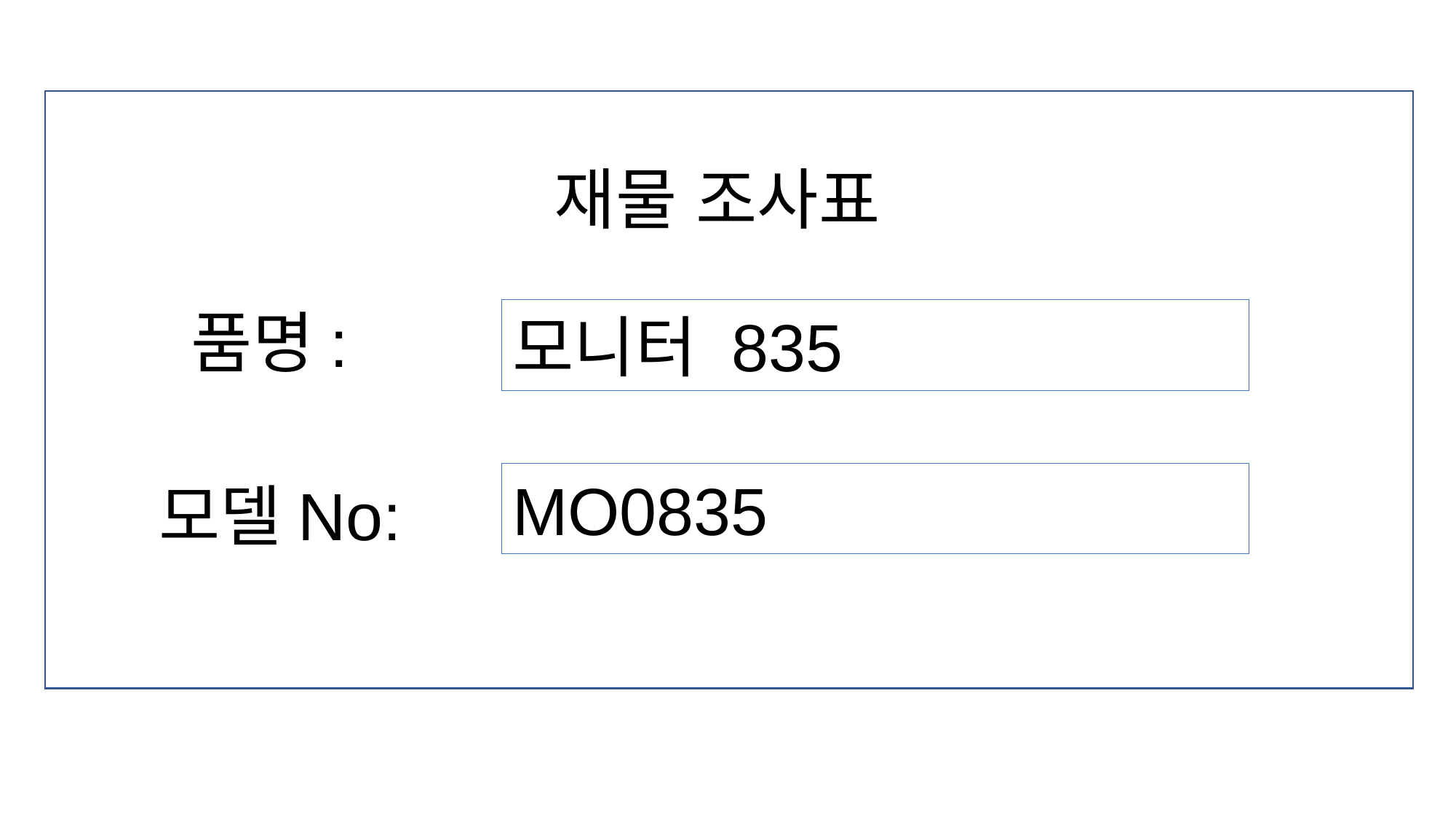

재물 조사표
품명:
모니터 835
MO0835
모델No: